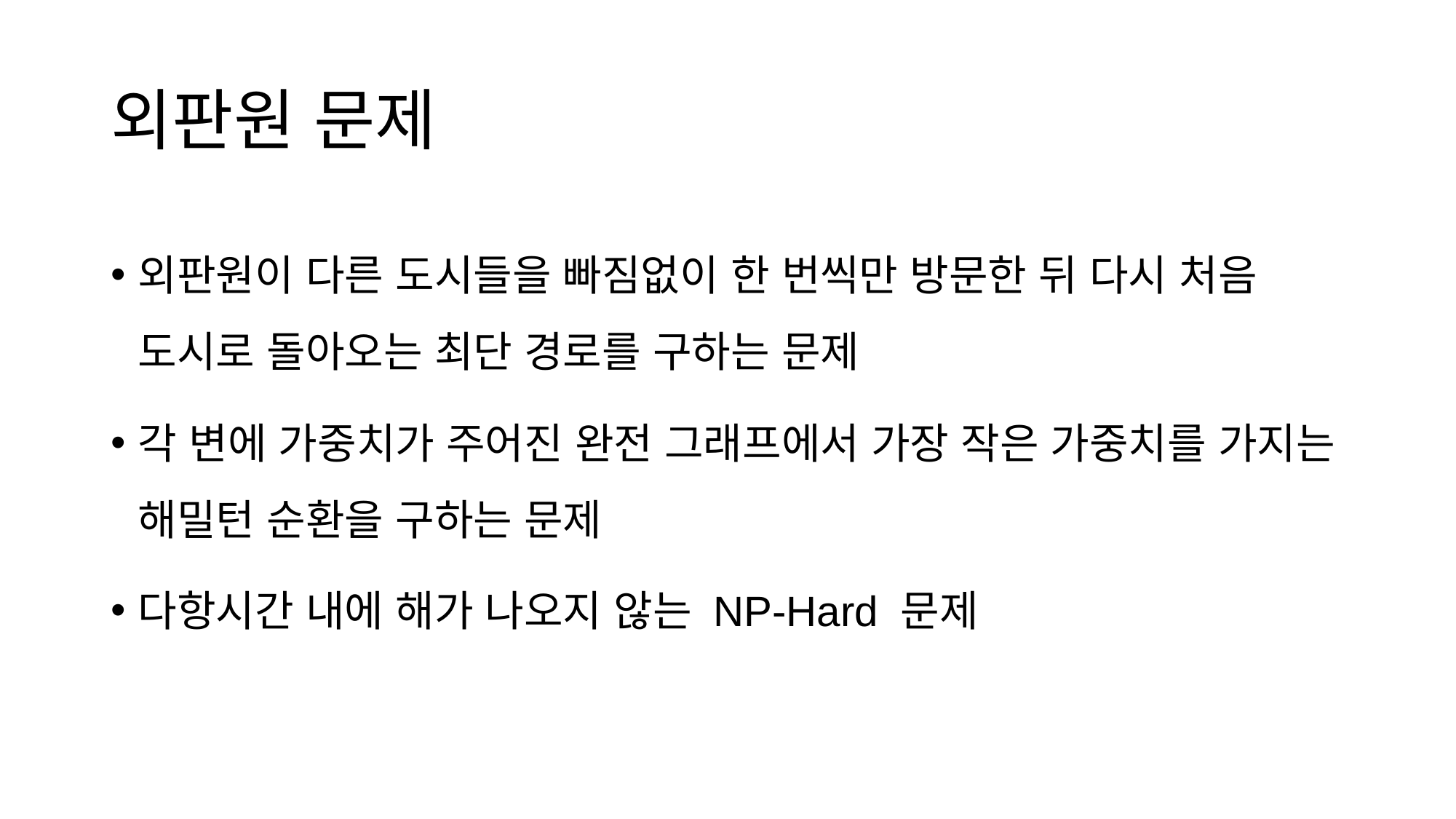

# 외판원 문제
외판원이 다른 도시들을 빠짐없이 한 번씩만 방문한 뒤 다시 처음 도시로 돌아오는 최단 경로를 구하는 문제
각 변에 가중치가 주어진 완전 그래프에서 가장 작은 가중치를 가지는 해밀턴 순환을 구하는 문제
다항시간 내에 해가 나오지 않는 NP-Hard 문제